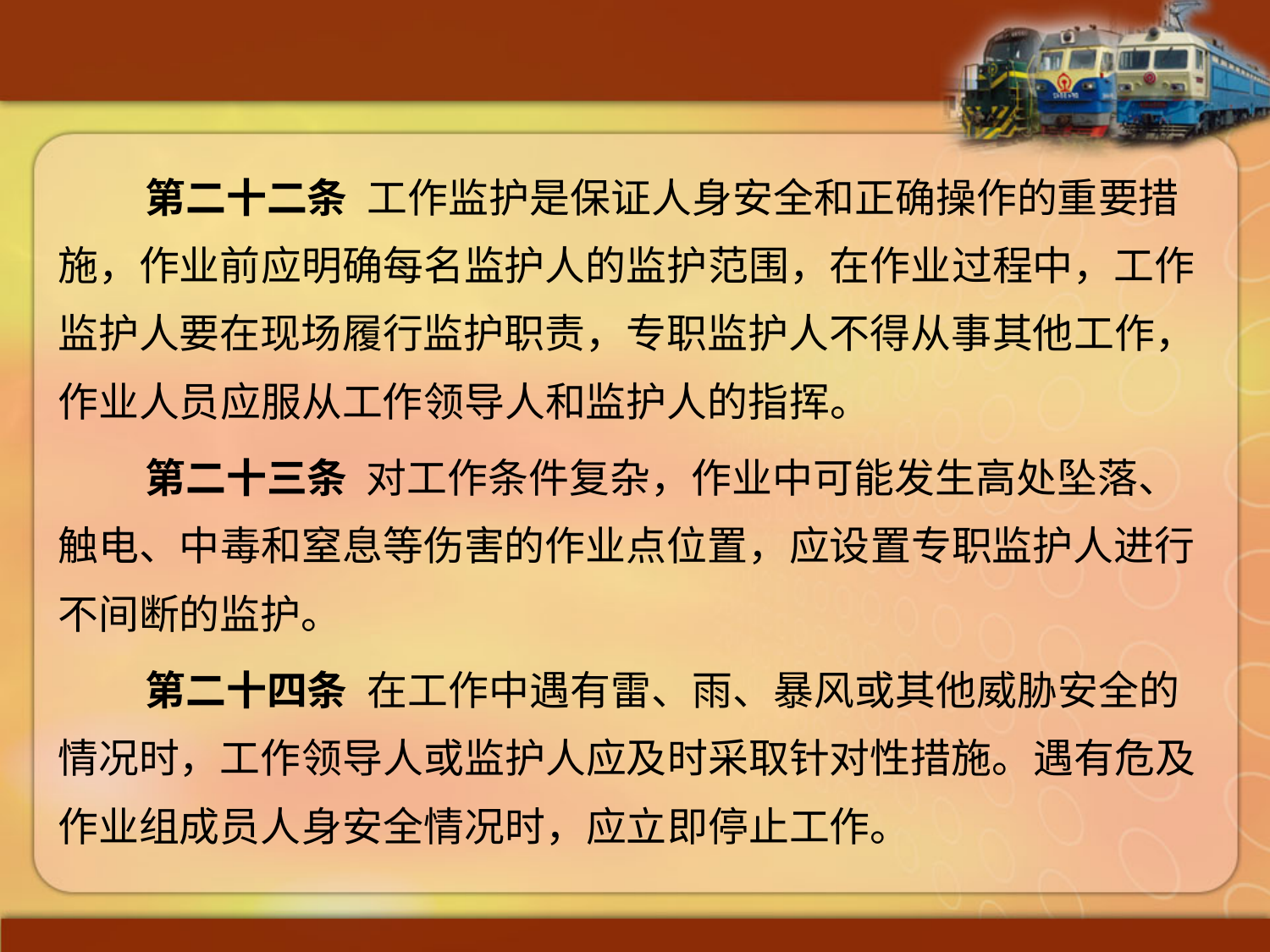

#
第二十二条  工作监护是保证人身安全和正确操作的重要措施，作业前应明确每名监护人的监护范围，在作业过程中，工作监护人要在现场履行监护职责，专职监护人不得从事其他工作，作业人员应服从工作领导人和监护人的指挥。
第二十三条  对工作条件复杂，作业中可能发生高处坠落、触电、中毒和窒息等伤害的作业点位置，应设置专职监护人进行不间断的监护。
第二十四条  在工作中遇有雷、雨、暴风或其他威胁安全的情况时，工作领导人或监护人应及时采取针对性措施。遇有危及作业组成员人身安全情况时，应立即停止工作。